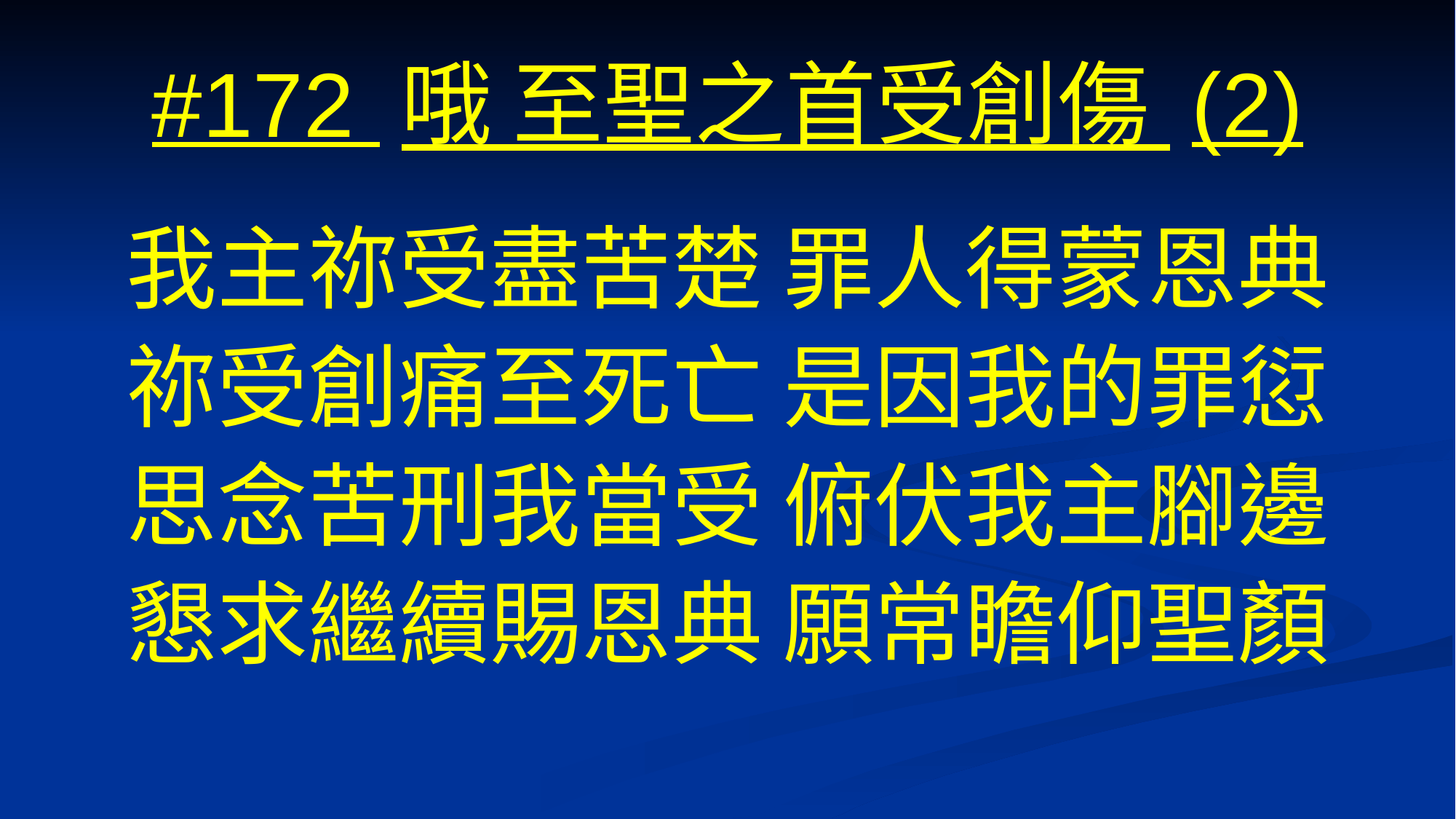

# #172 哦 至聖之首受創傷 (2)
我主祢受盡苦楚 罪人得蒙恩典
祢受創痛至死亡 是因我的罪愆
思念苦刑我當受 俯伏我主腳邊
懇求繼續賜恩典 願常瞻仰聖顏